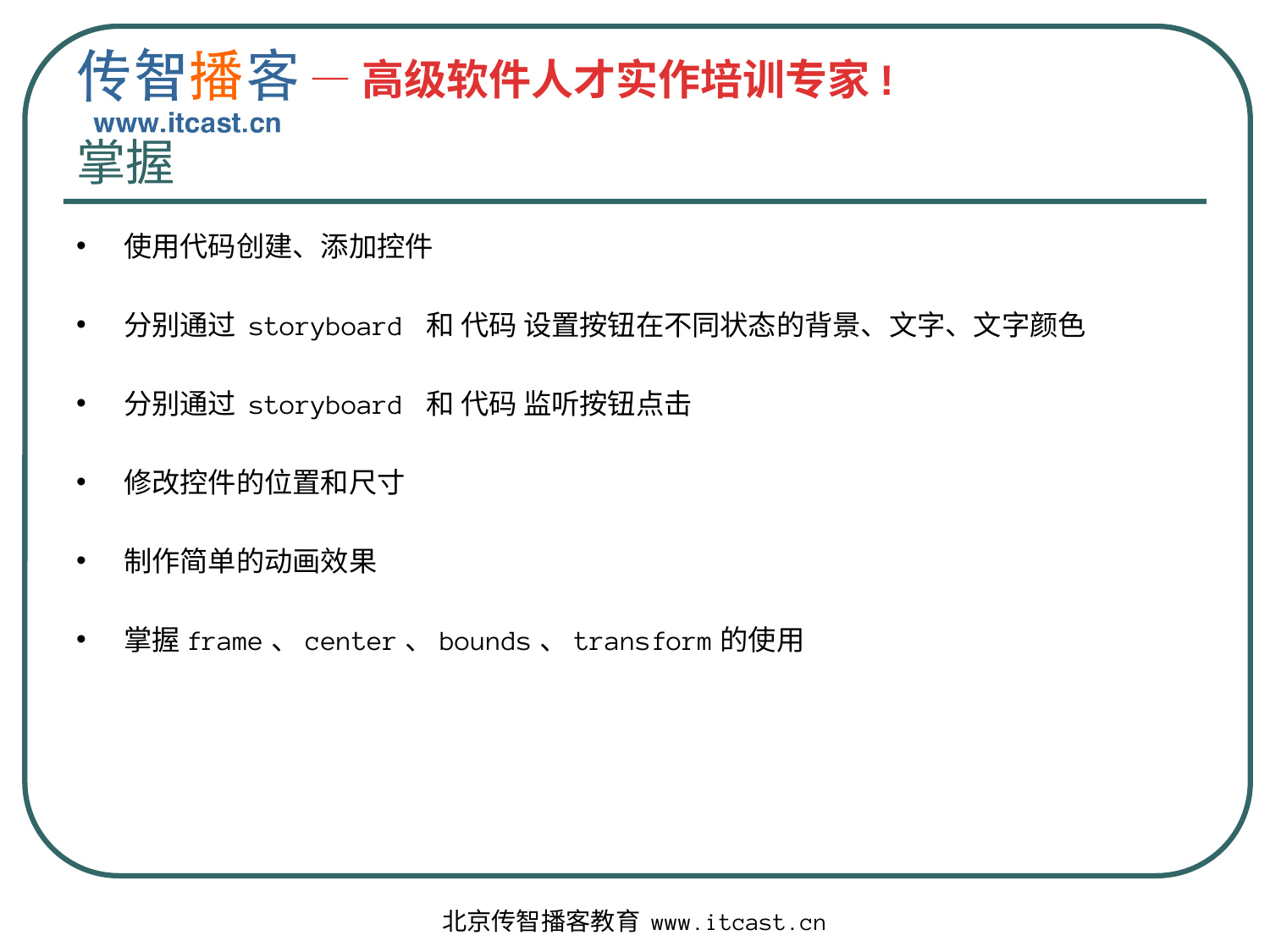

# 掌握
使用代码创建、添加控件

分别通过 storyboard 和 代码 设置按钮在不同状态的背景、文字、文字颜色

分别通过 storyboard 和 代码 监听按钮点击

修改控件的位置和尺寸

制作简单的动画效果

掌握frame、center、bounds、transform的使用